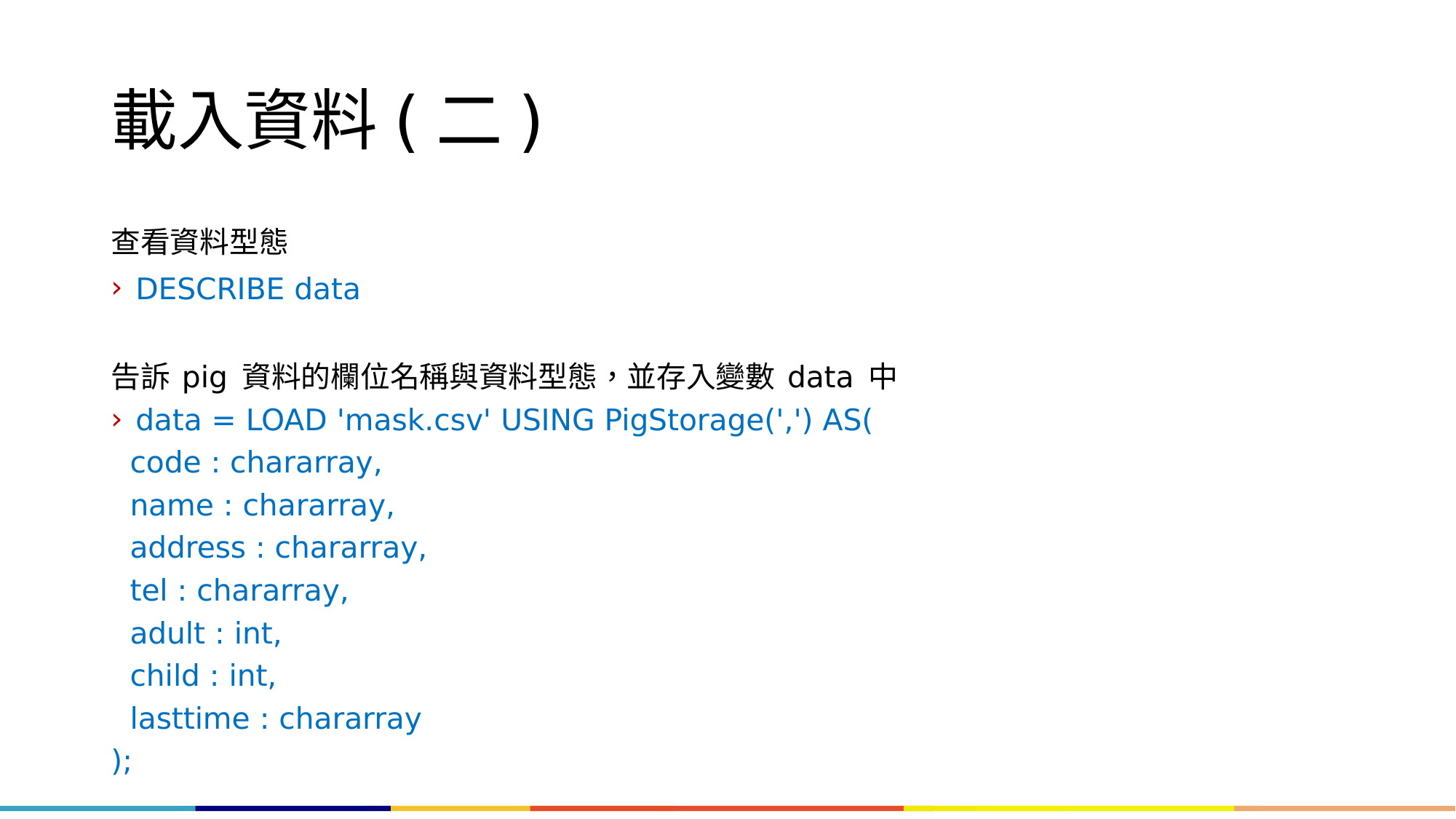

# 載入資料(二)
查看資料型態
DESCRIBE data

告訴 pig 資料的欄位名稱與資料型態，並存入變數 data 中
data = LOAD 'mask.csv' USING PigStorage(',') AS(
  code : chararray,
  name : chararray,
  address : chararray,
  tel : chararray,
  adult : int,
  child : int,
  lasttime : chararray
);